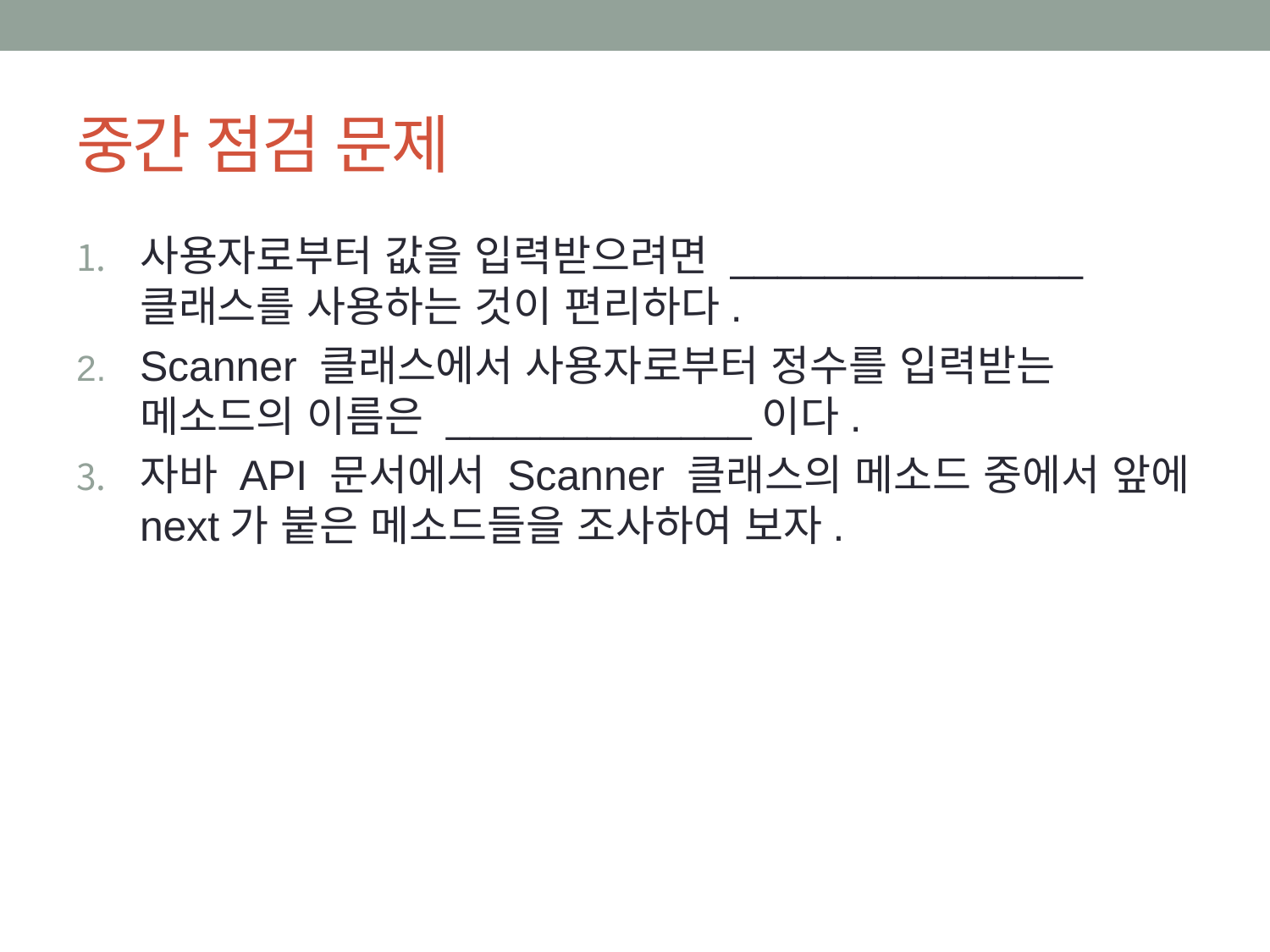

# 중간 점검 문제
사용자로부터 값을 입력받으려면 _______________클래스를 사용하는 것이 편리하다.
Scanner 클래스에서 사용자로부터 정수를 입력받는 메소드의 이름은 _____________이다.
자바 API 문서에서 Scanner 클래스의 메소드 중에서 앞에 next가 붙은 메소드들을 조사하여 보자.